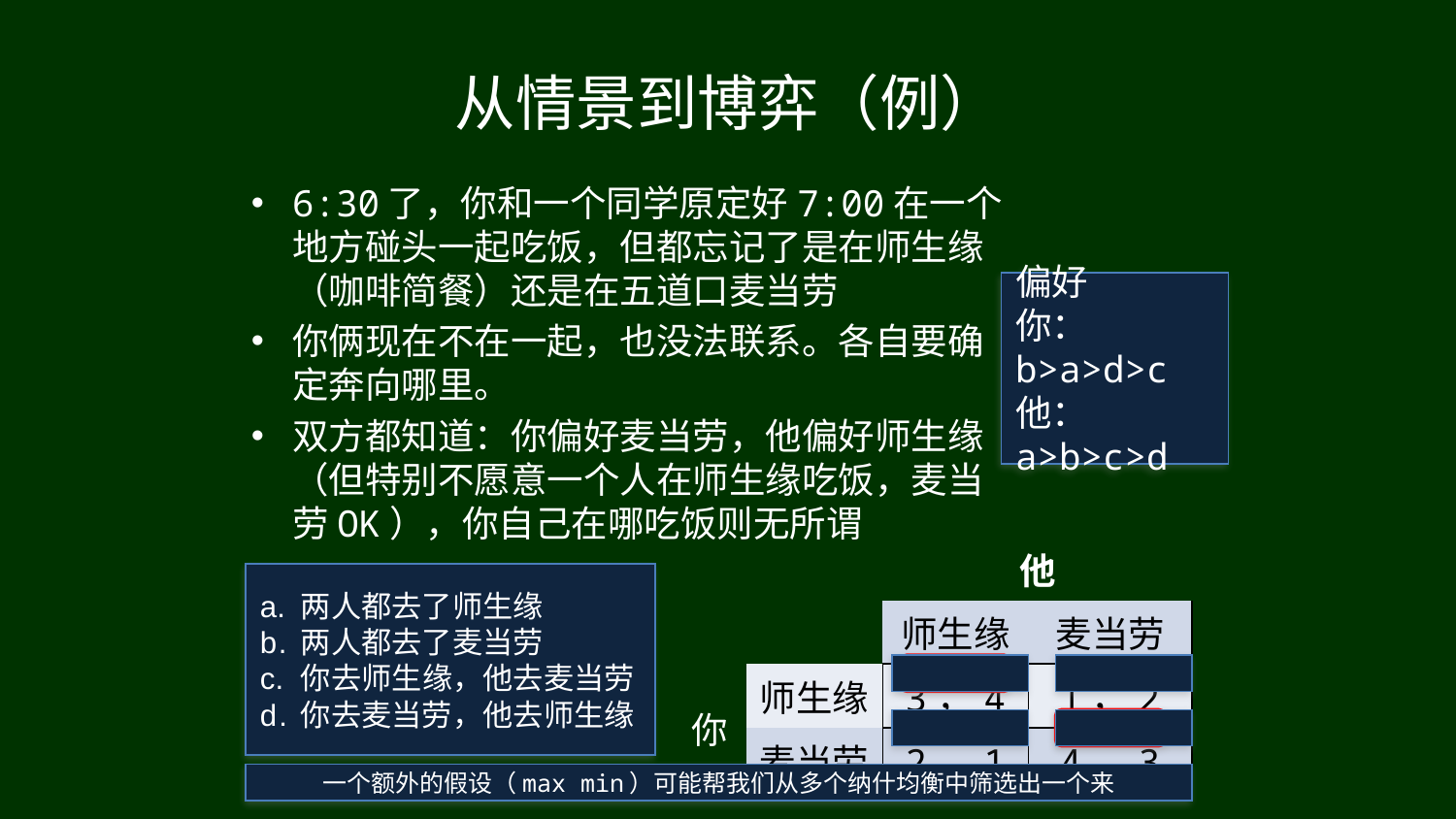

# 从情景到博弈（例）
6:30了，你和一个同学原定好7:00在一个地方碰头一起吃饭，但都忘记了是在师生缘（咖啡简餐）还是在五道口麦当劳
你俩现在不在一起，也没法联系。各自要确定奔向哪里。
双方都知道：你偏好麦当劳，他偏好师生缘（但特别不愿意一个人在师生缘吃饭，麦当劳OK），你自己在哪吃饭则无所谓
偏好
你：b>a>d>c
他：a>b>c>d
|  |  | 他 |  |
| --- | --- | --- | --- |
|  |  | 师生缘 | 麦当劳 |
| 你 | 师生缘 | 3，4 | 1，2 |
|  | 麦当劳 | 2，1 | 4，3 |
两人都去了师生缘
两人都去了麦当劳
你去师生缘，他去麦当劳
你去麦当劳，他去师生缘

一个额外的假设（max min）可能帮我们从多个纳什均衡中筛选出一个来